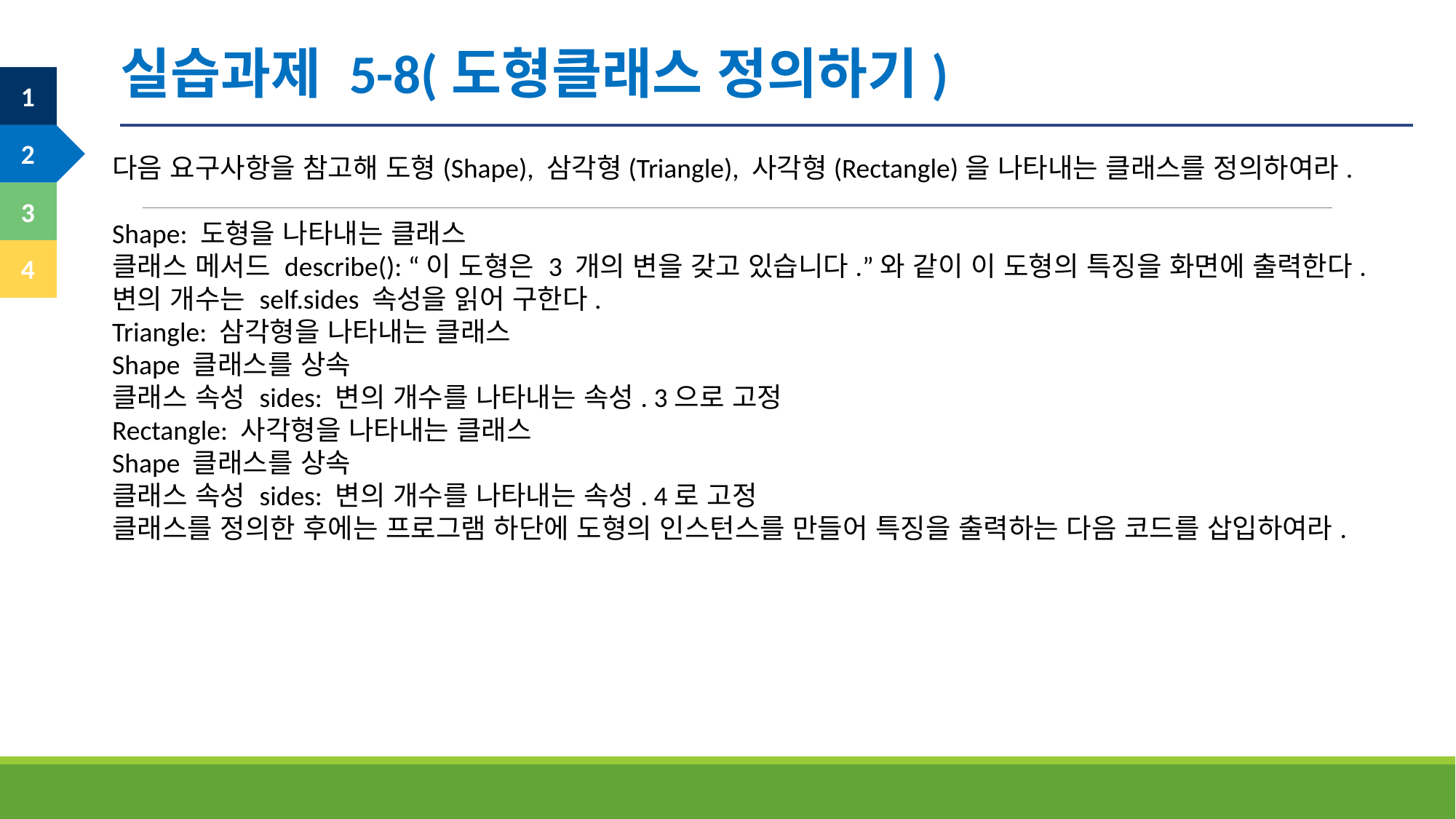

실습과제 5-8(도형클래스 정의하기)
다음 요구사항을 참고해 도형(Shape), 삼각형(Triangle), 사각형(Rectangle)을 나타내는 클래스를 정의하여라.

Shape: 도형을 나타내는 클래스
클래스 메서드 describe(): “이 도형은 3 개의 변을 갖고 있습니다.”와 같이 이 도형의 특징을 화면에 출력한다. 변의 개수는 self.sides 속성을 읽어 구한다.
Triangle: 삼각형을 나타내는 클래스
Shape 클래스를 상속
클래스 속성 sides: 변의 개수를 나타내는 속성. 3으로 고정
Rectangle: 사각형을 나타내는 클래스
Shape 클래스를 상속
클래스 속성 sides: 변의 개수를 나타내는 속성. 4로 고정
클래스를 정의한 후에는 프로그램 하단에 도형의 인스턴스를 만들어 특징을 출력하는 다음 코드를 삽입하여라.